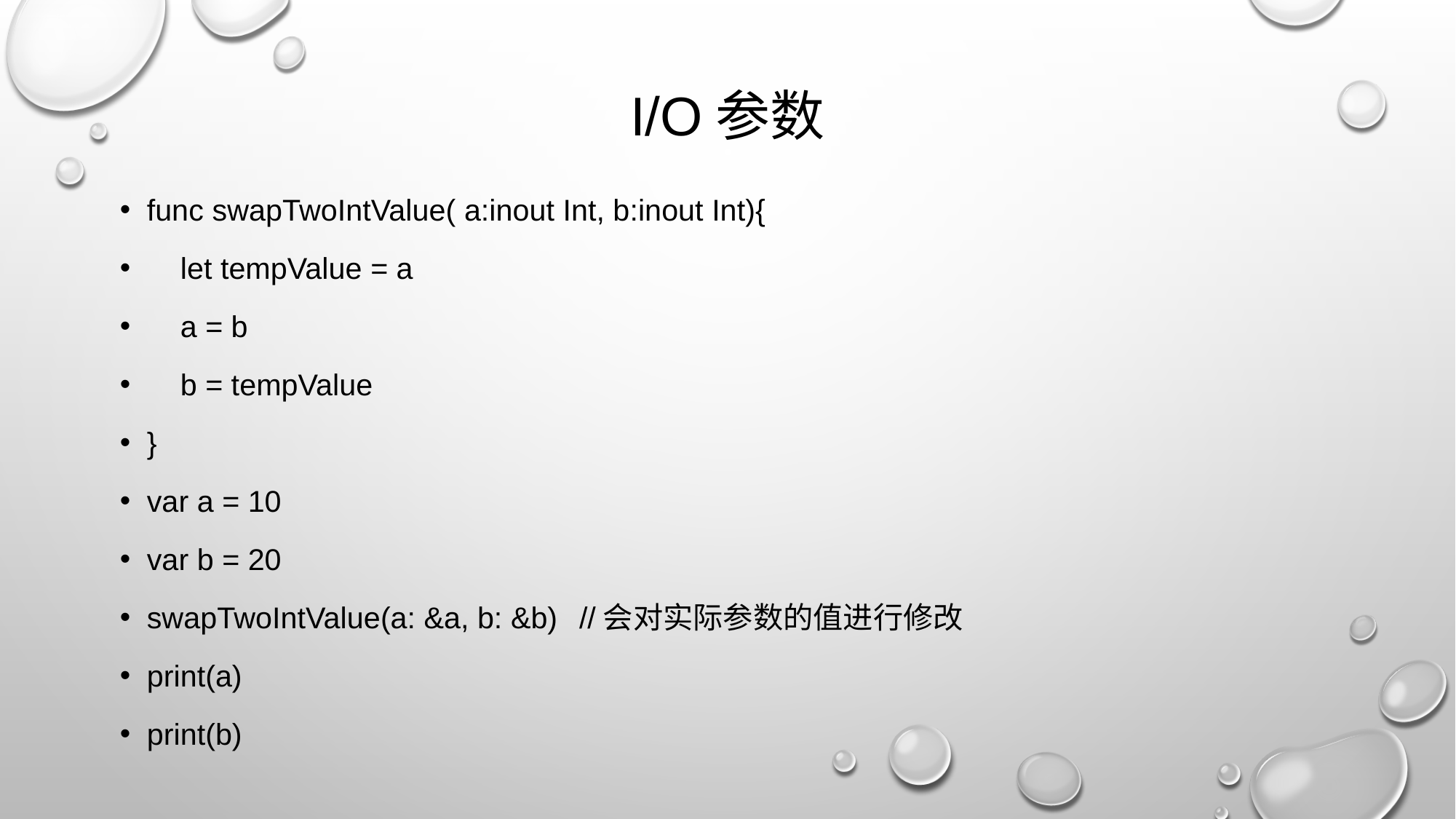

# I/O参数
func swapTwoIntValue( a:inout Int, b:inout Int){
    let tempValue = a
    a = b
    b = tempValue
}
var a = 10
var b = 20
swapTwoIntValue(a: &a, b: &b)	//会对实际参数的值进行修改
print(a)
print(b)